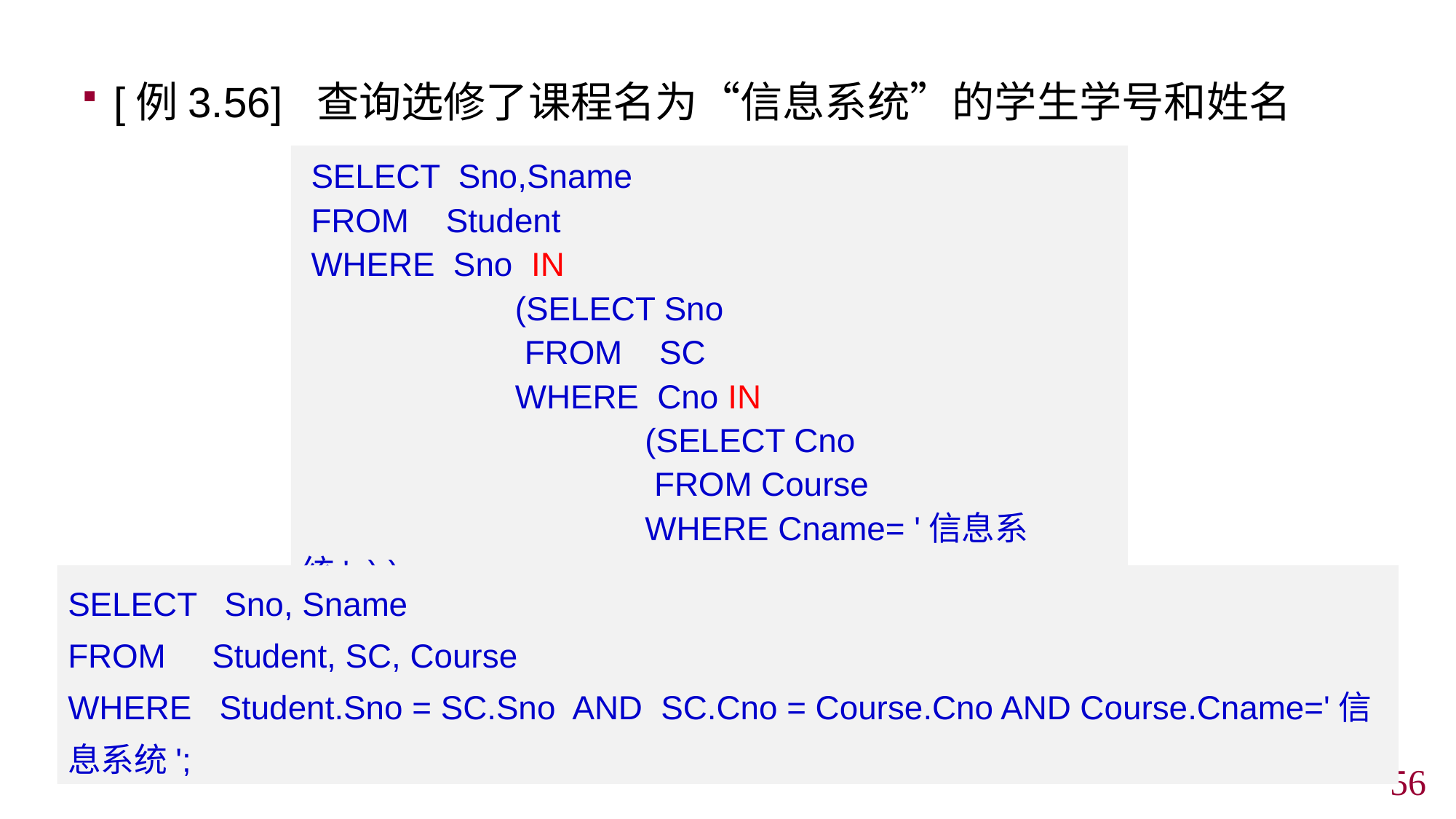

[例3.56]  查询选修了课程名为“信息系统”的学生学号和姓名
 SELECT  Sno,Sname
 FROM    Student
 WHERE  Sno  IN
                       (SELECT Sno
                        FROM    SC
                       WHERE  Cno IN
                                     (SELECT Cno
                                      FROM Course
                                     WHERE Cname= '信息系统'  ) );
SELECT   Sno, Sname
FROM     Student, SC, Course
WHERE   Student.Sno = SC.Sno  AND  SC.Cno = Course.Cno AND Course.Cname='信息系统';
56